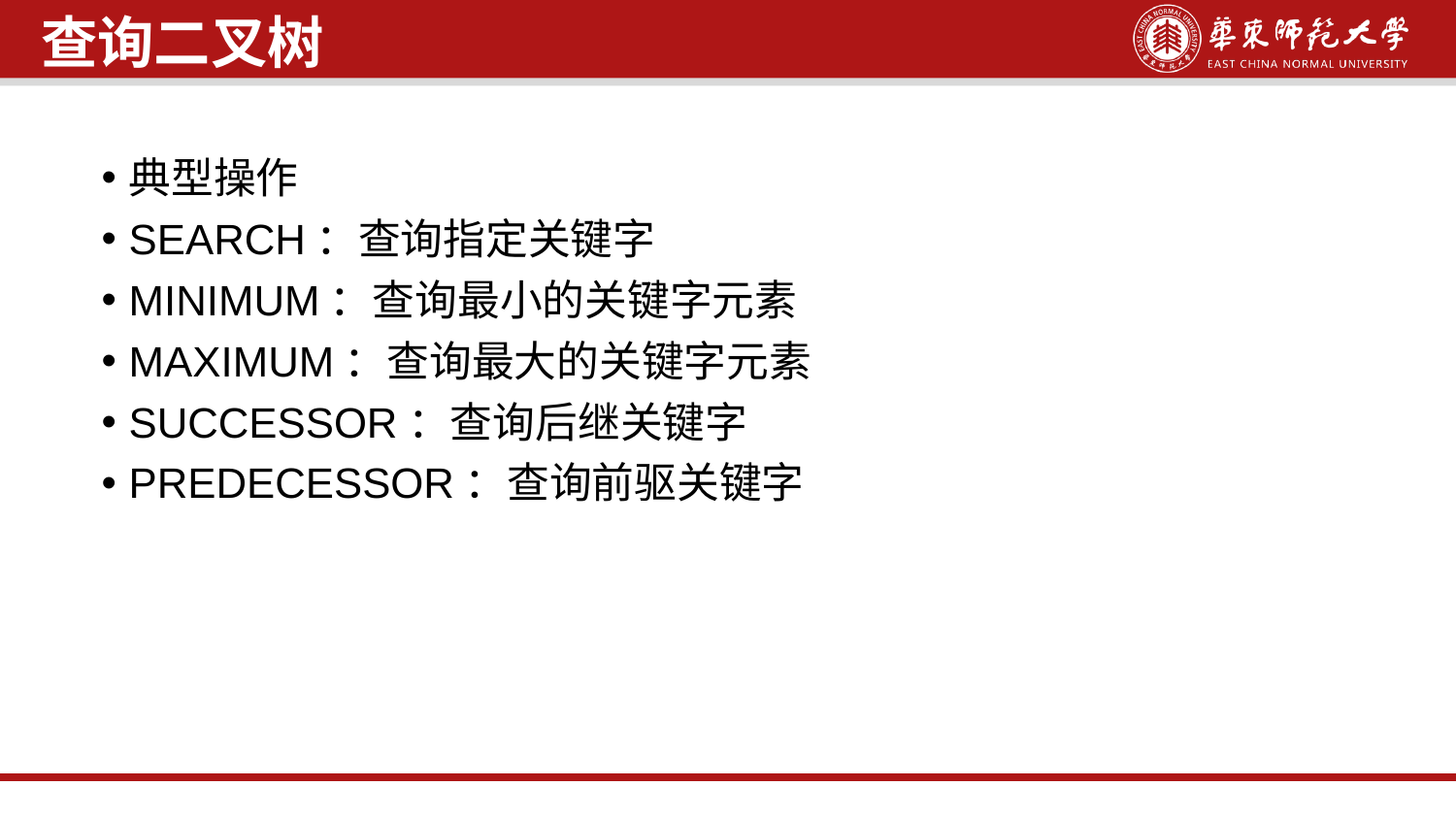

17
查询二叉树
典型操作
SEARCH：查询指定关键字
MINIMUM：查询最小的关键字元素
MAXIMUM：查询最大的关键字元素
SUCCESSOR：查询后继关键字
PREDECESSOR：查询前驱关键字